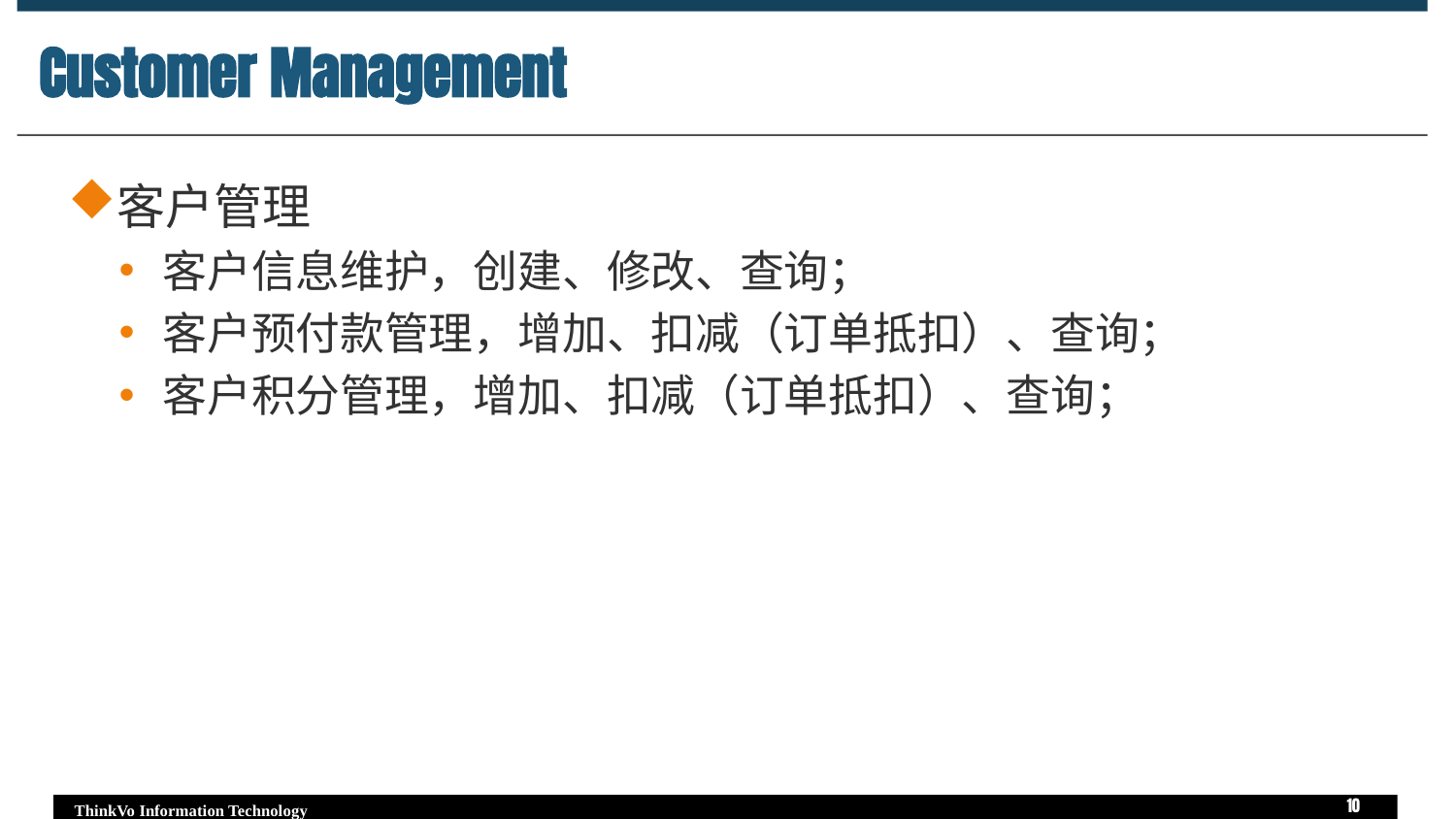

# Customer Management
客户管理
客户信息维护，创建、修改、查询；
客户预付款管理，增加、扣减（订单抵扣）、查询；
客户积分管理，增加、扣减（订单抵扣）、查询；
10
ThinkVo Information Technology